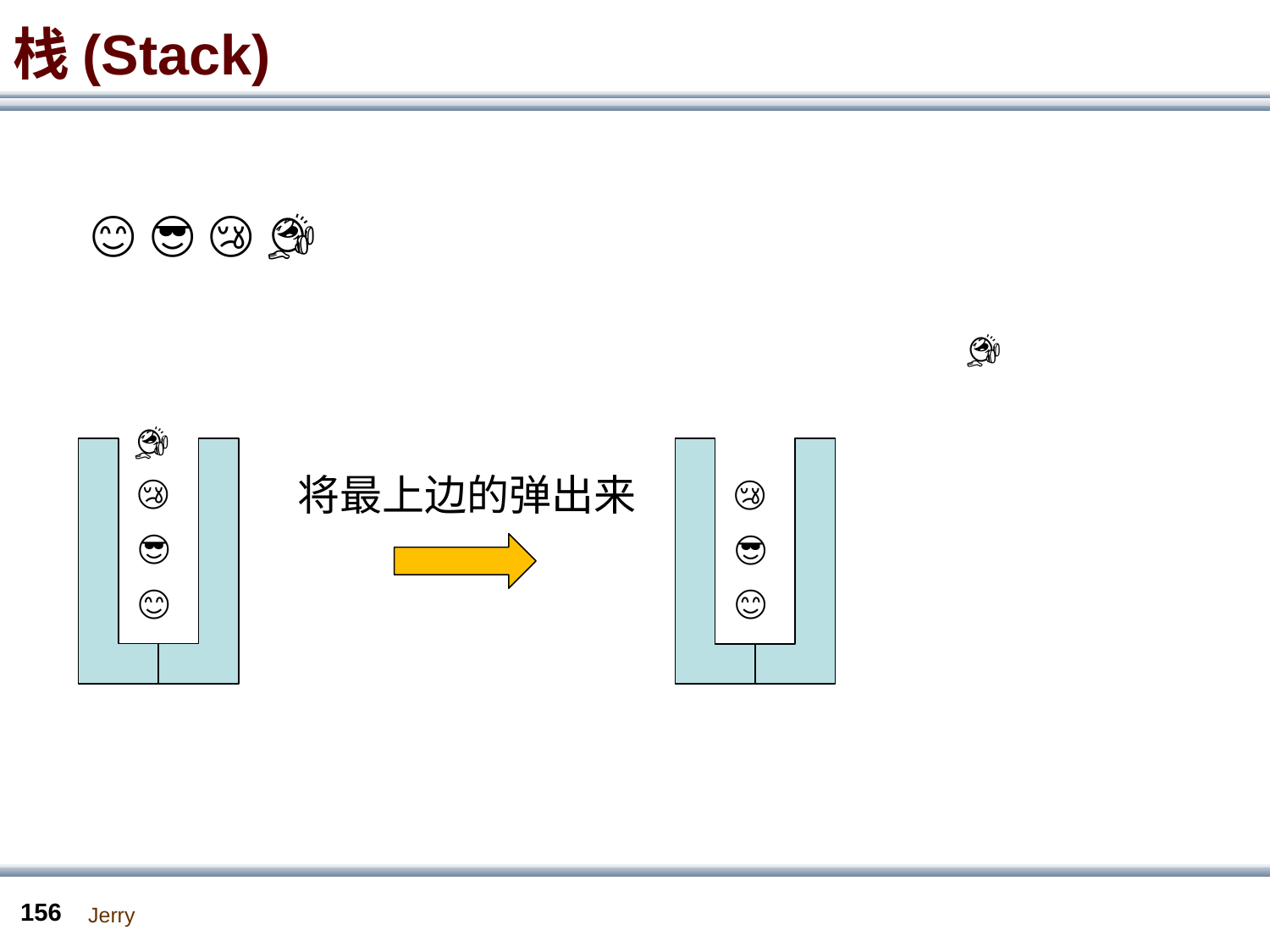

# 栈(Stack)
😊 😎 😢 🤣
🤣
🤣
将最上边的弹出来

😢
😢
😎
😎

😊
😊